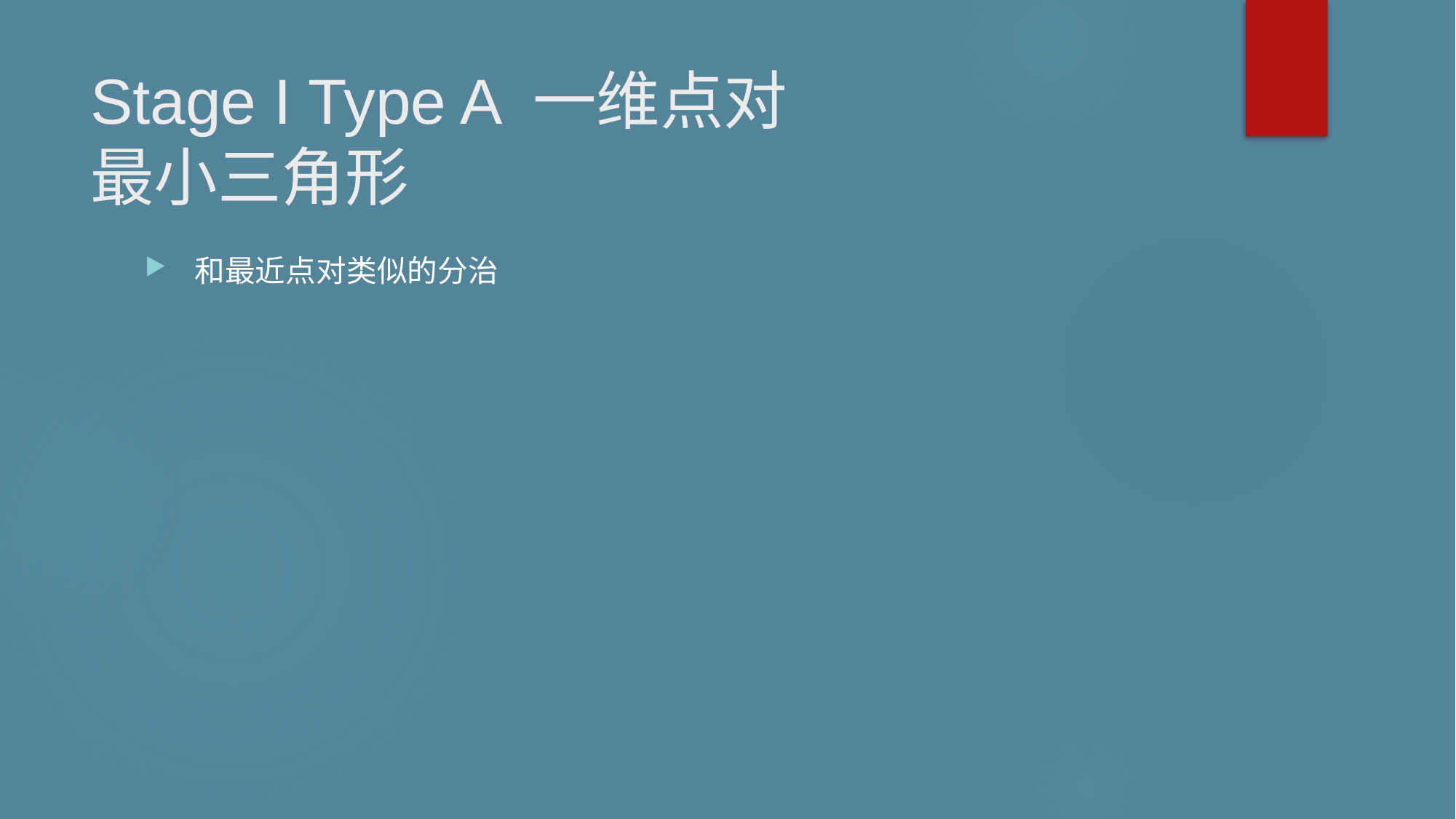

# Stage I Type A 一维点对 最小三角形
和最近点对类似的分治